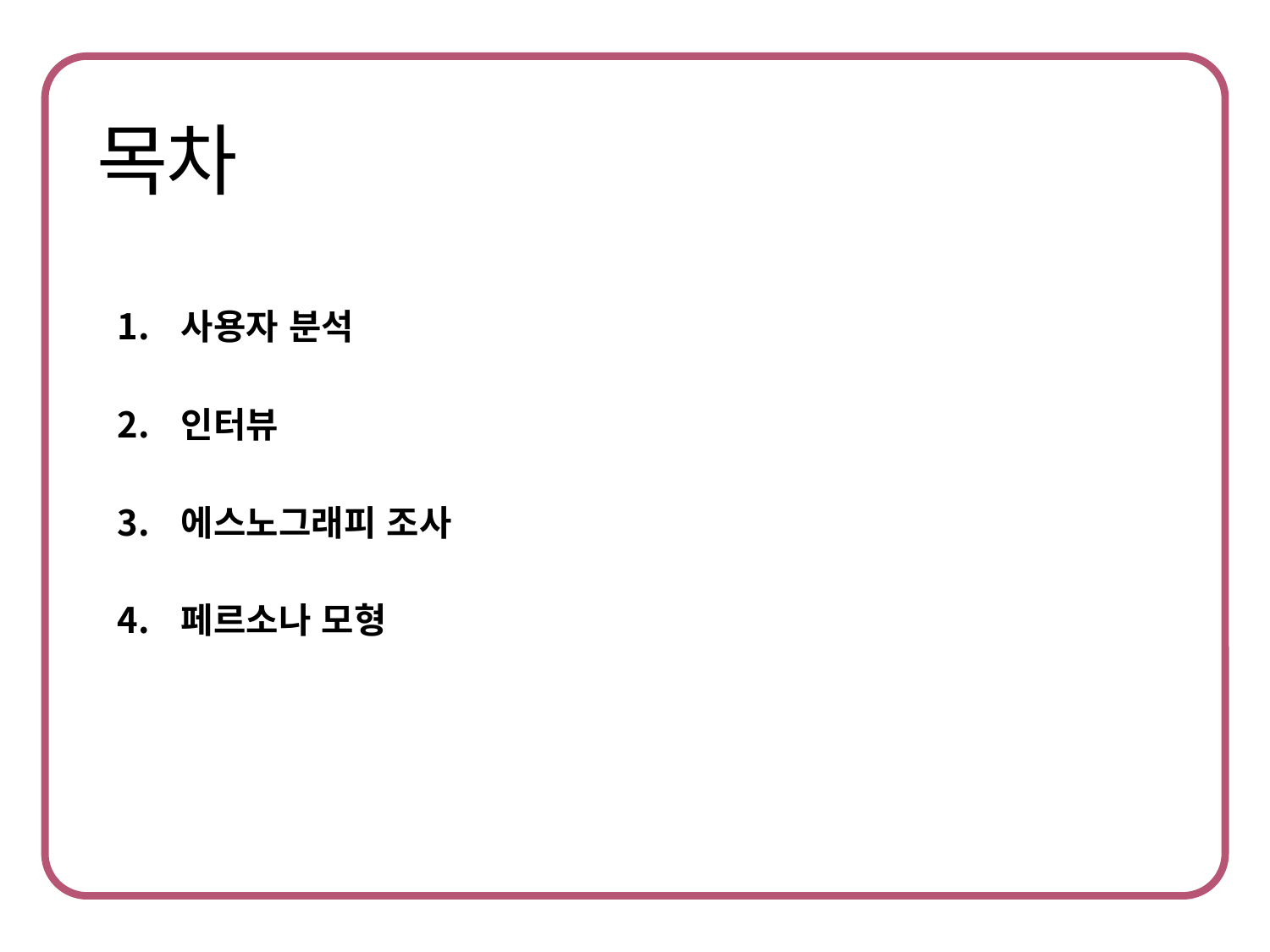

사용자 분석
인터뷰
에스노그래피 조사
페르소나 모형